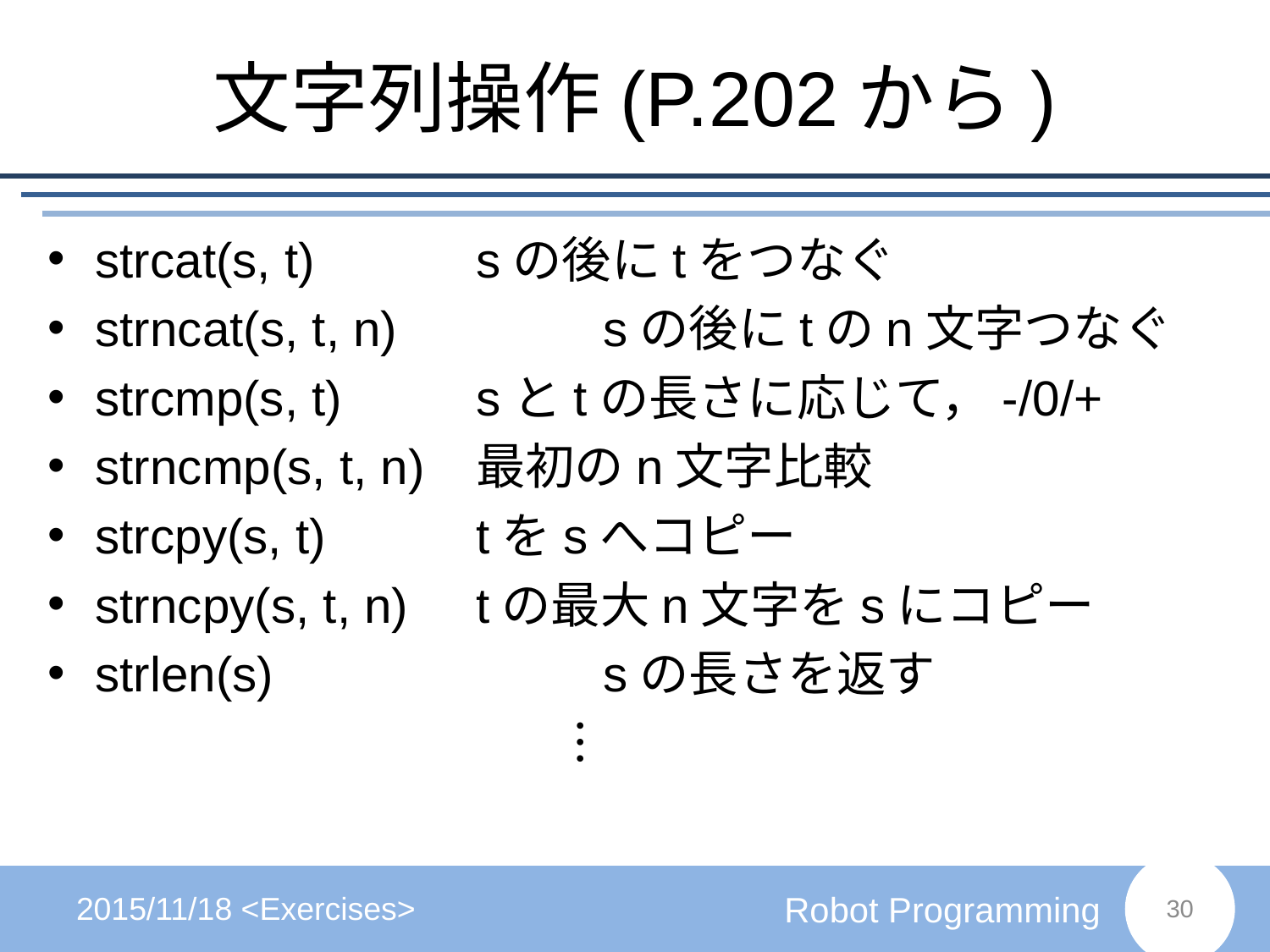

# 文字列操作(P.202から)
strcat(s, t)		sの後にtをつなぐ
strncat(s, t, n)		sの後にtのn文字つなぐ
strcmp(s, t)		sとtの長さに応じて，-/0/+
strncmp(s, t, n)	最初のn文字比較
strcpy(s, t)		tをsへコピー
strncpy(s, t, n)	tの最大n文字をsにコピー
strlen(s)			sの長さを返す
				︙

2015/11/18 <Exercises>
30